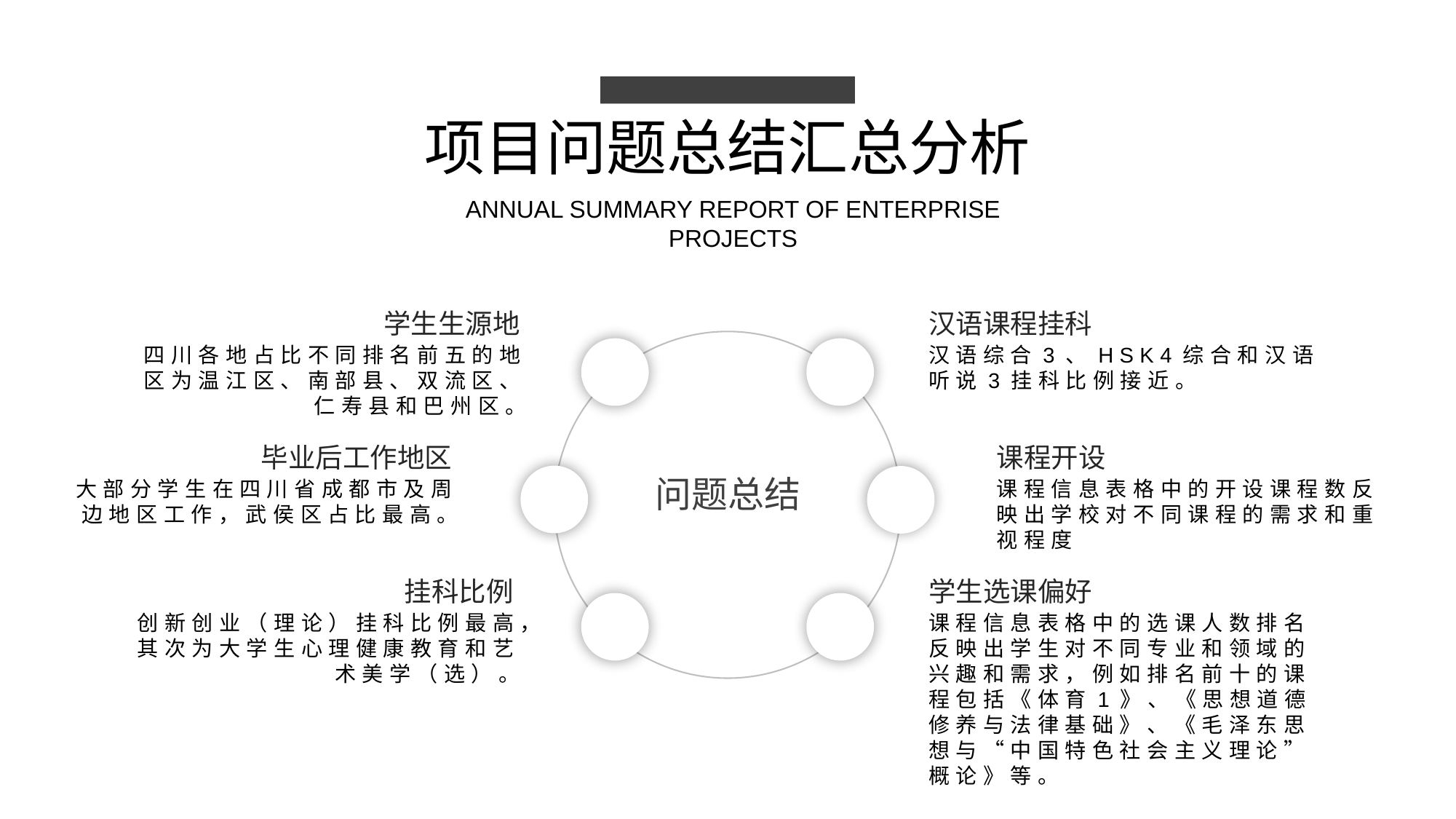

项目问题总结汇总分析
ANNUAL SUMMARY REPORT OF ENTERPRISE PROJECTS
学生生源地
四川各地占比不同排名前五的地区为温江区、南部县、双流区、仁寿县和巴州区。
汉语课程挂科
汉语综合3、HSK4综合和汉语听说3挂科比例接近。

问题总结
毕业后工作地区
大部分学生在四川省成都市及周边地区工作，武侯区占比最高。
课程开设
课程信息表格中的开设课程数反映出学校对不同课程的需求和重视程度
挂科比例
创新创业（理论）挂科比例最高，其次为大学生心理健康教育和艺术美学（选）。
学生选课偏好
课程信息表格中的选课人数排名反映出学生对不同专业和领域的兴趣和需求，例如排名前十的课程包括《体育1》、《思想道德修养与法律基础》、《毛泽东思想与“中国特色社会主义理论”概论》等。